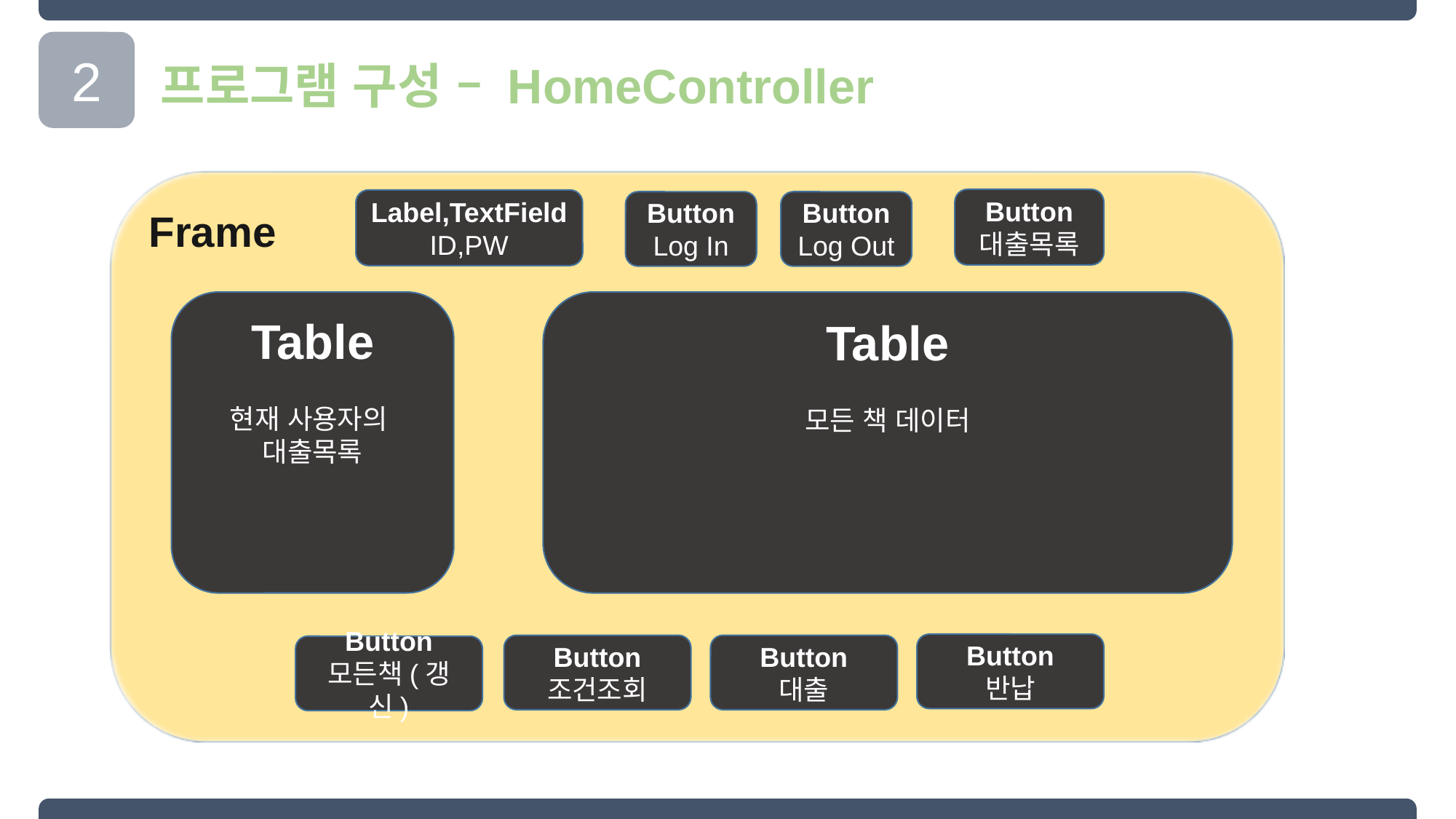

2
프로그램 구성 – HomeController
Frame
Button
대출목록
Label,TextField
ID,PW
Button
Log In
Button
Log Out
Table

모든 책 데이터
Table

현재 사용자의
대출목록

Button
반납
Button
대출
Button
조건조회
Button
모든책(갱신)